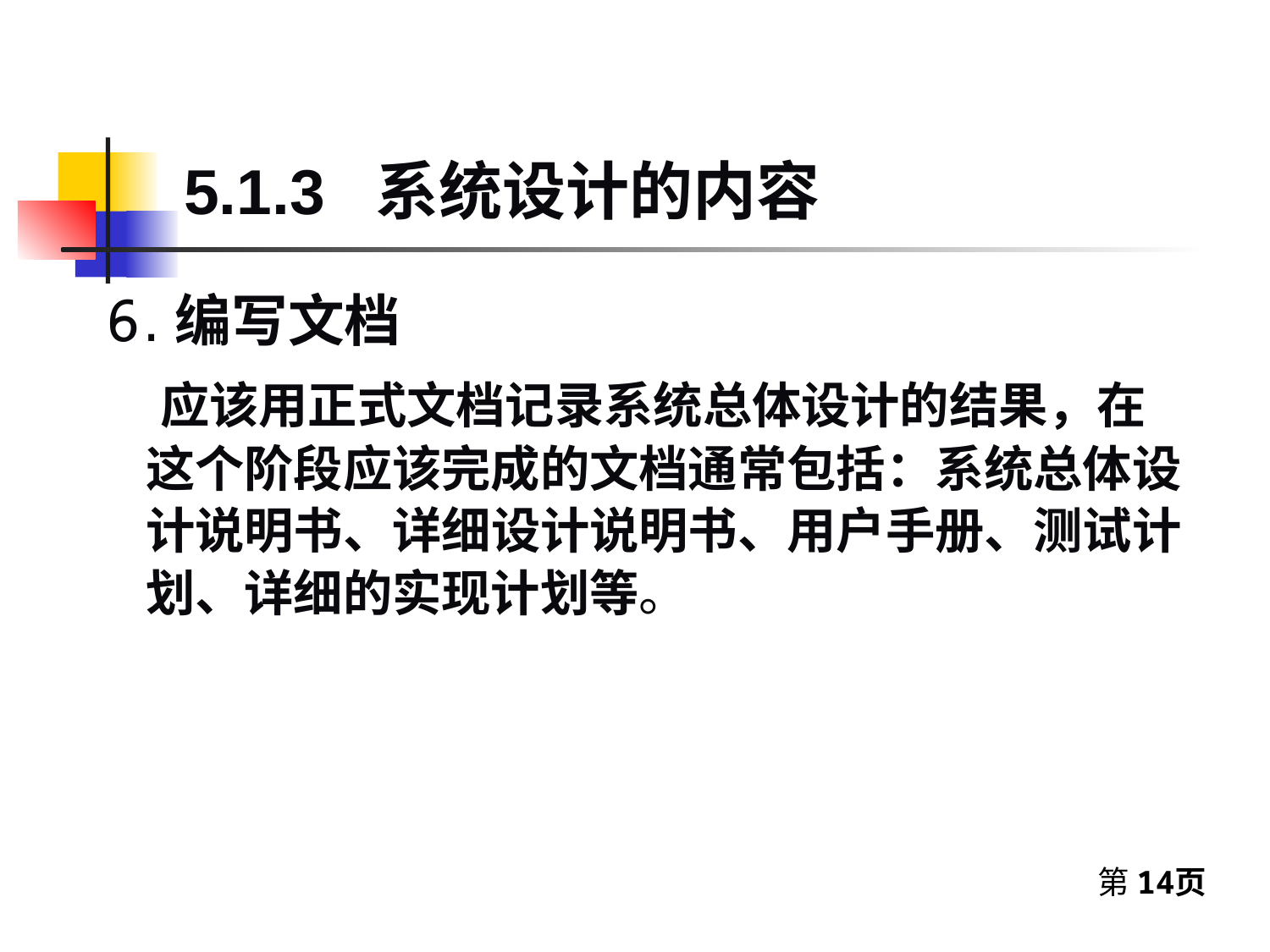

5.1.3  系统设计的内容
6.编写文档
   应该用正式文档记录系统总体设计的结果，在这个阶段应该完成的文档通常包括：系统总体设计说明书、详细设计说明书、用户手册、测试计划、详细的实现计划等。